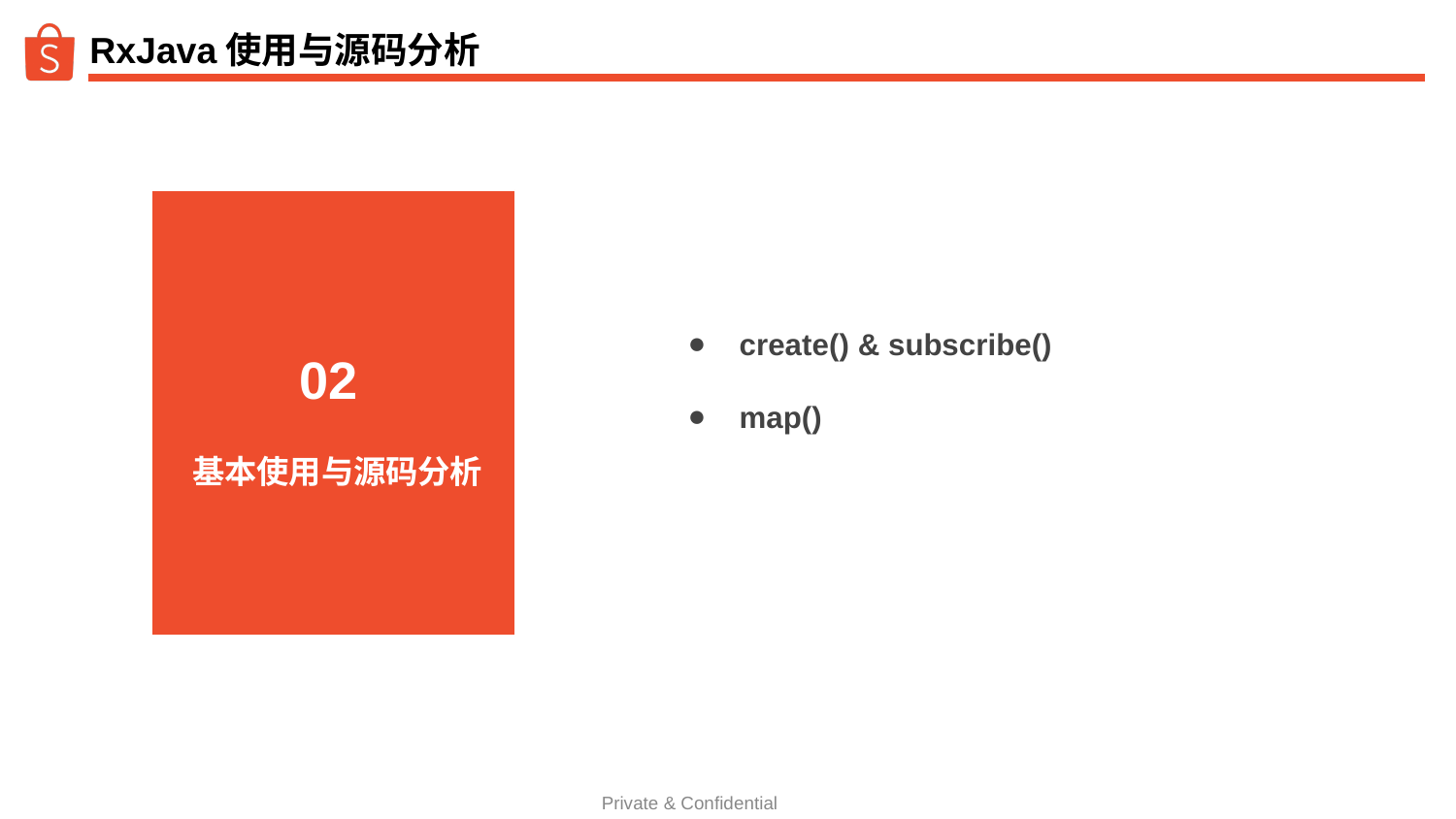

RxJava使用与源码分析

create() & subscribe()
map()
 02

基本使用与源码分析
Private & Confidential